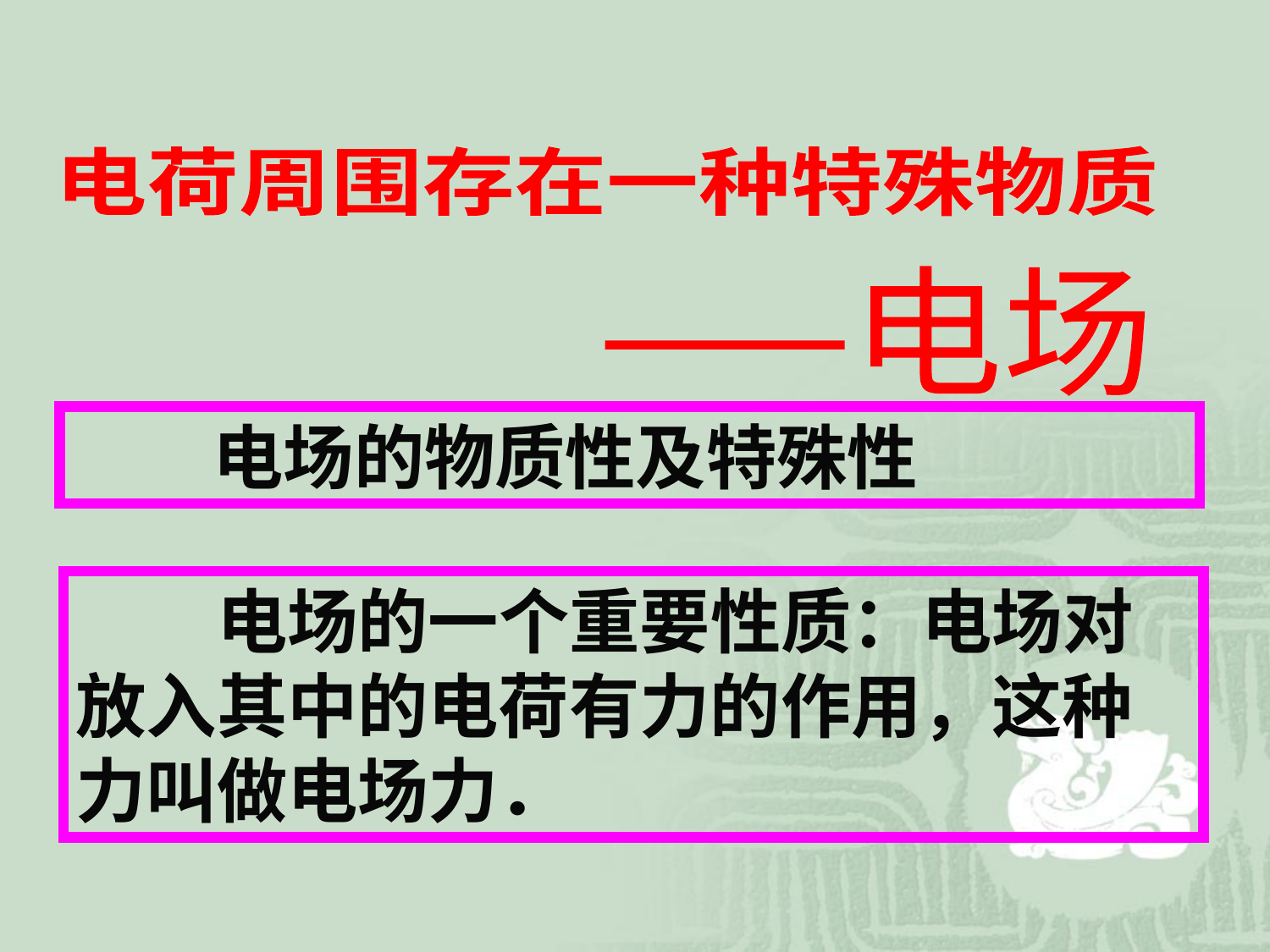

电荷周围存在一种特殊物质
——电场
　　电场的物质性及特殊性
　　电场的一个重要性质：电场对放入其中的电荷有力的作用，这种力叫做电场力．